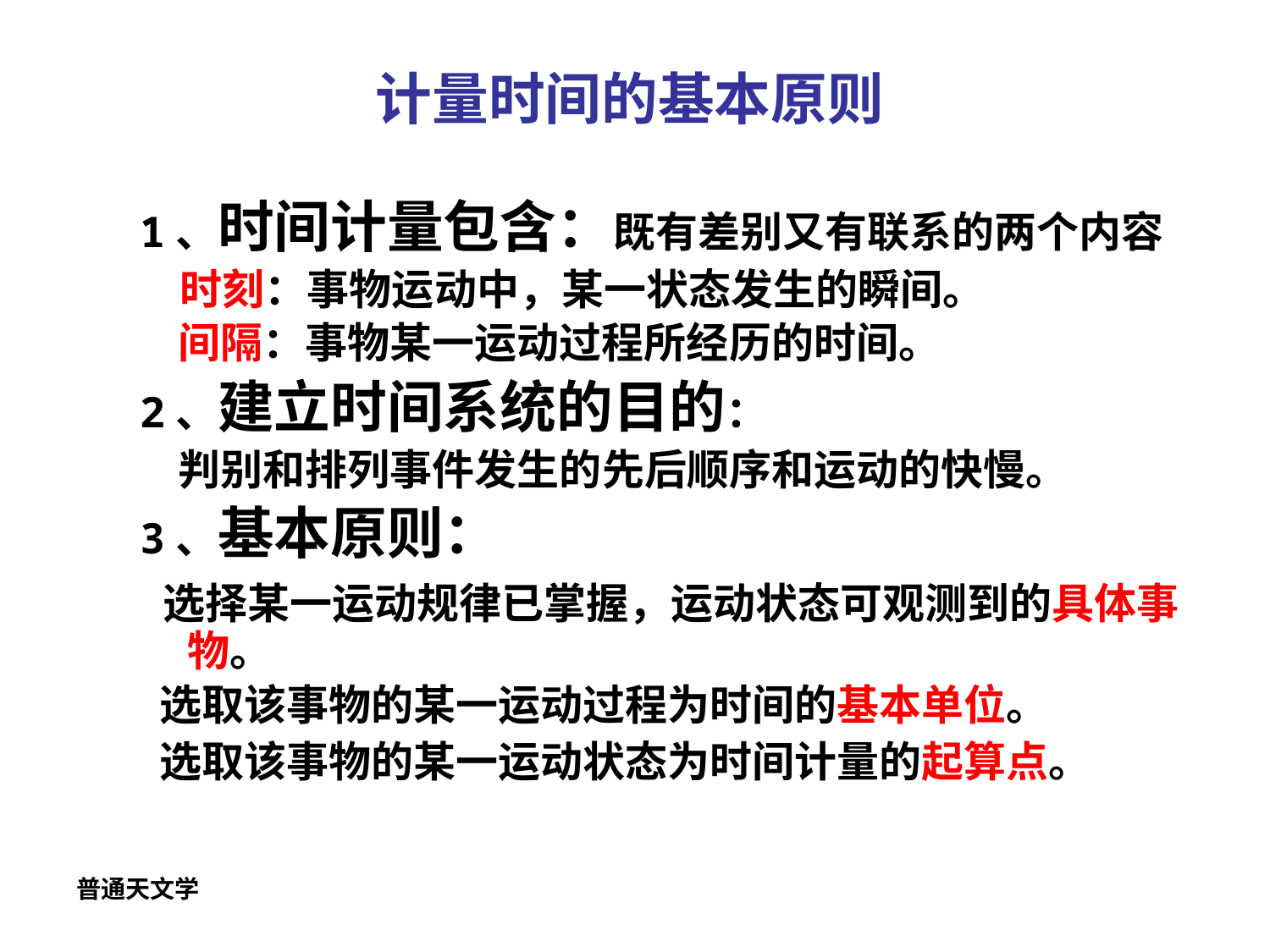

# 计量时间的基本原则
1、时间计量包含：既有差别又有联系的两个内容
    时刻：事物运动中，某一状态发生的瞬间。
   间隔：事物某一运动过程所经历的时间。
2、建立时间系统的目的：
   判别和排列事件发生的先后顺序和运动的快慢。
3、基本原则：
 选择某一运动规律已掌握，运动状态可观测到的具体事物。
 选取该事物的某一运动过程为时间的基本单位。
 选取该事物的某一运动状态为时间计量的起算点。
普通天文学